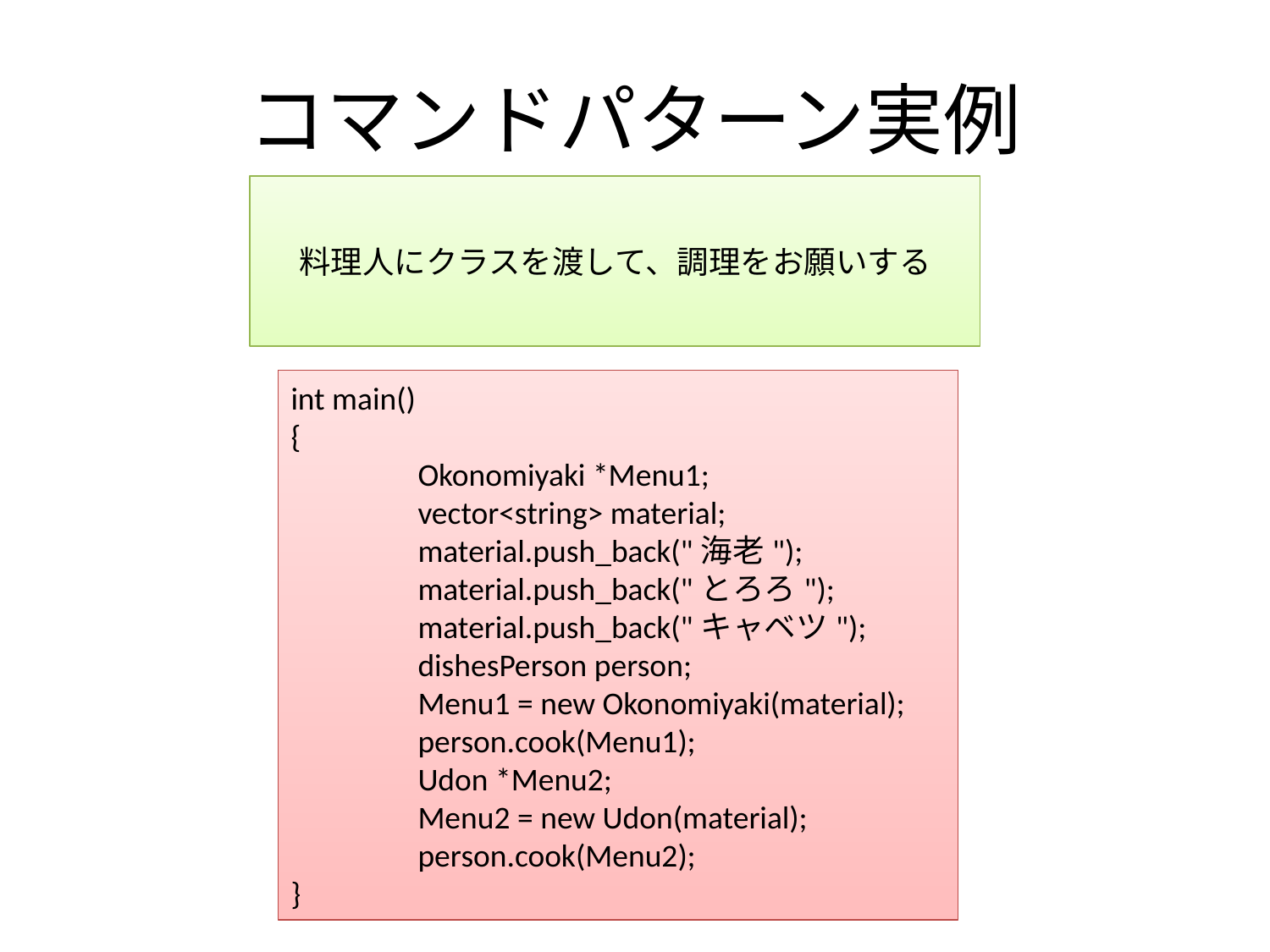

# コマンドパターン実例
料理人にクラスを渡して、調理をお願いする
int main()
{
	Okonomiyaki *Menu1;
	vector<string> material;
	material.push_back("海老");
	material.push_back("とろろ");
	material.push_back("キャベツ");
	dishesPerson person;
	Menu1 = new Okonomiyaki(material);
	person.cook(Menu1);
	Udon *Menu2;
	Menu2 = new Udon(material);
	person.cook(Menu2);
}